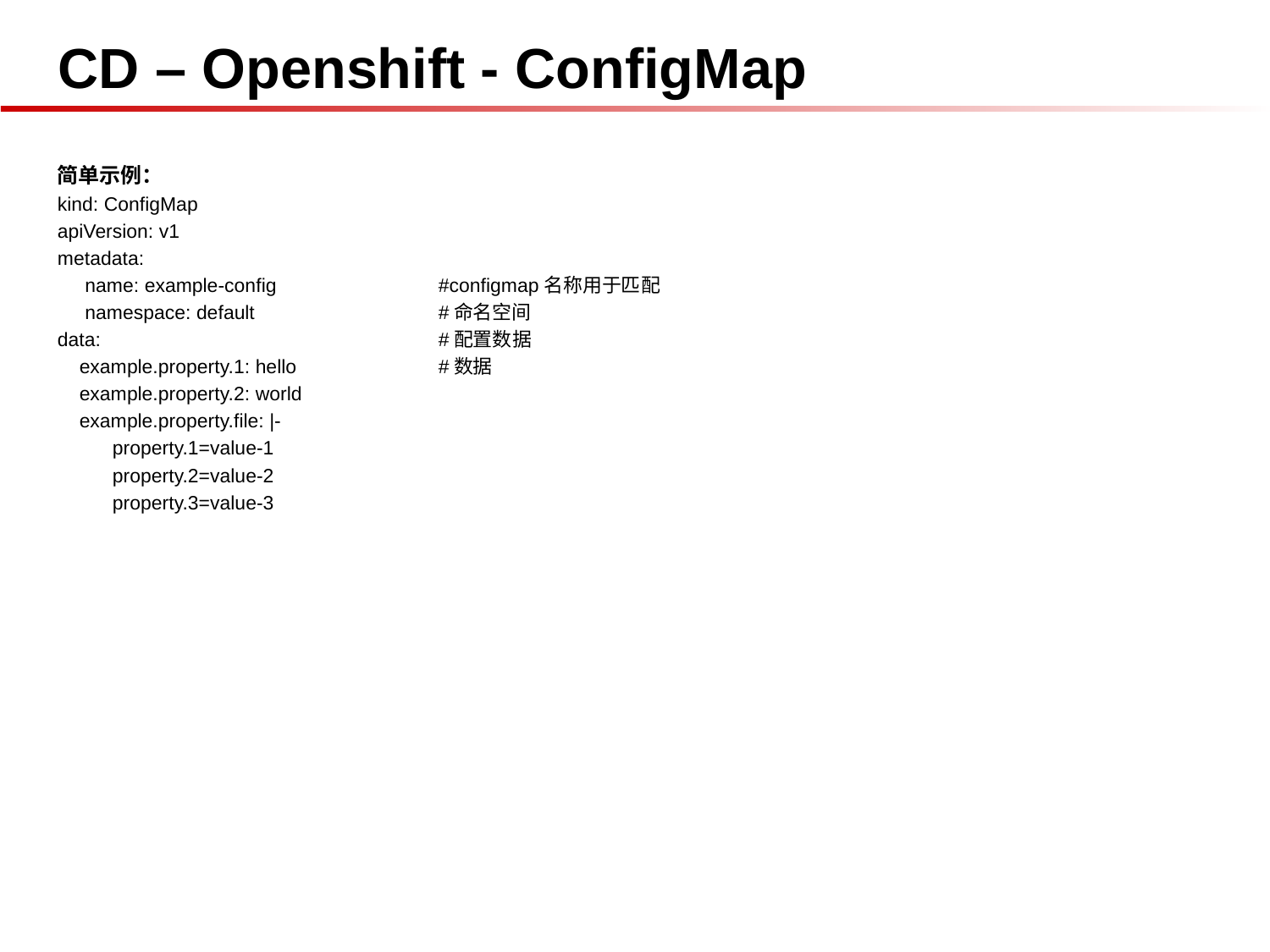

# CD – Openshift - ConfigMap
简单示例：
kind: ConfigMap
apiVersion: v1
metadata:
     name: example-config               	#configmap名称用于匹配
     namespace: default      		#命名空间
data: 			#配置数据
    example.property.1: hello	 	#数据
    example.property.2: world
    example.property.file: |-
          property.1=value-1
          property.2=value-2
          property.3=value-3